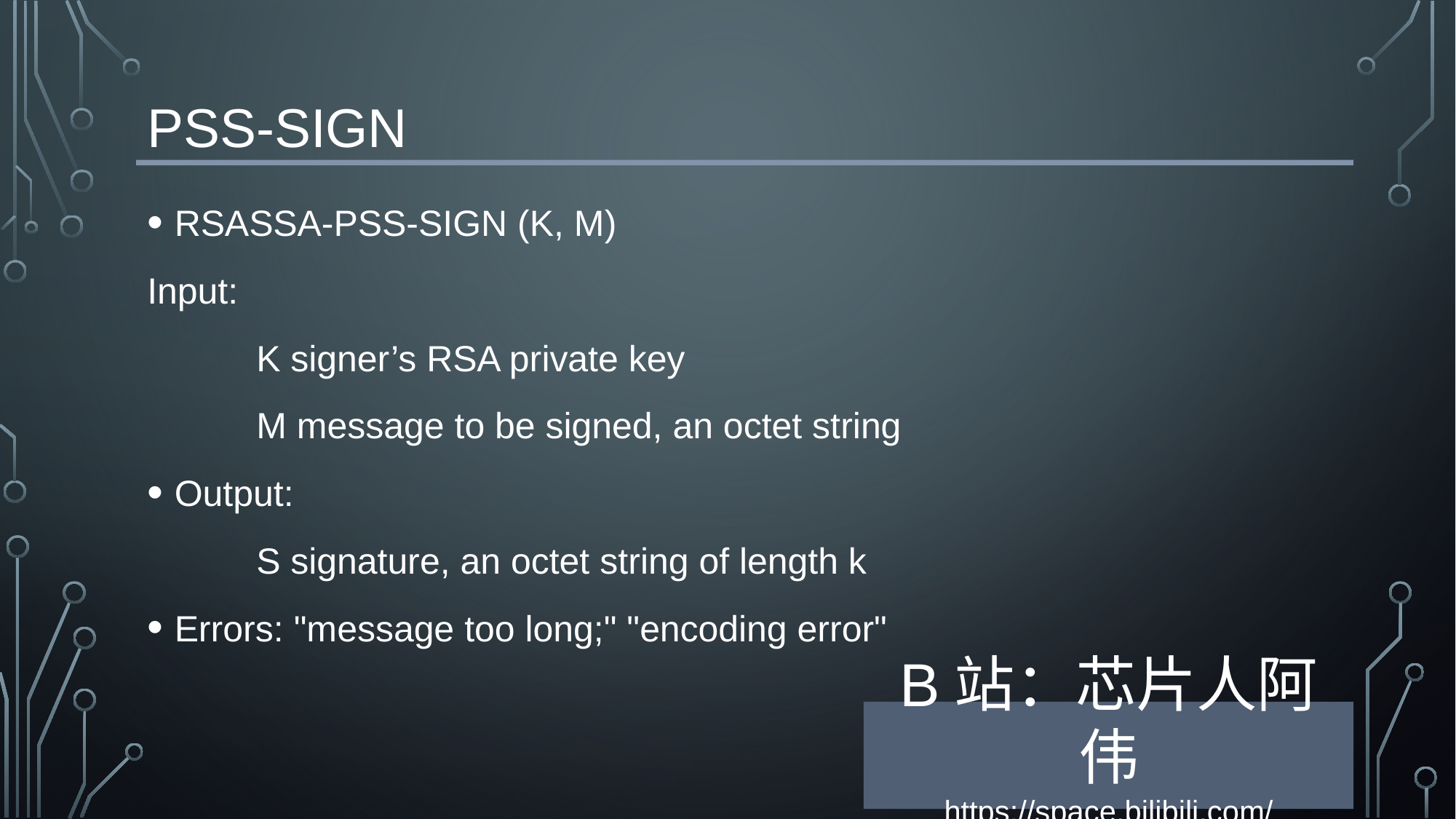

# PSS-SIGN

RSASSA-PSS-SIGN (K, M)
Input:
	K signer’s RSA private key
	M message to be signed, an octet string
Output:
	S signature, an octet string of length k
Errors: "message too long;" "encoding error"
B站：芯片人阿伟
https://space.bilibili.com/243180540